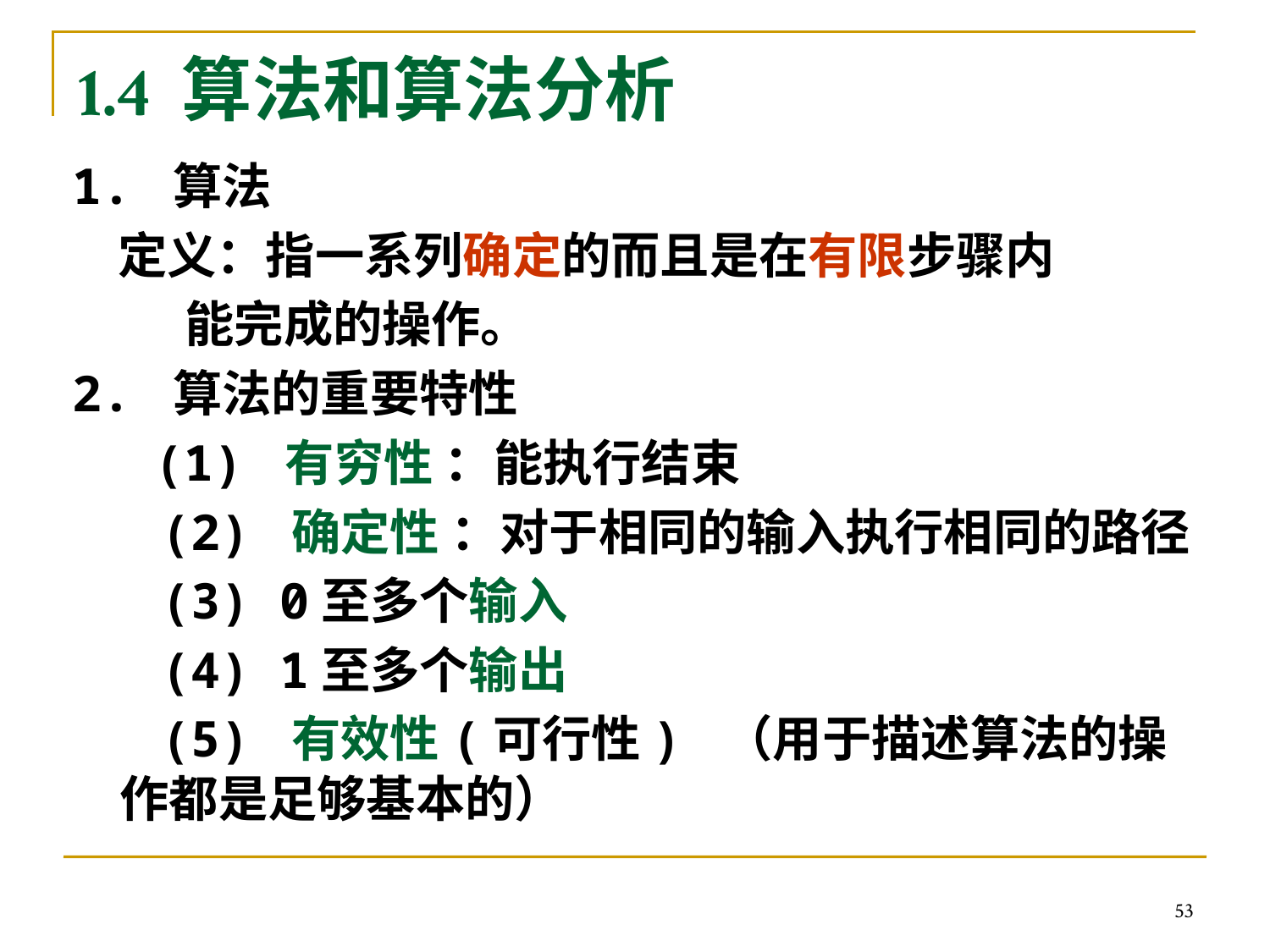

# 1.4 算法和算法分析
1. 算法
   定义：指一系列确定的而且是在有限步骤内
         能完成的操作。
2. 算法的重要特性
      (1) 有穷性 ：能执行结束
   (2) 确定性 ：对于相同的输入执行相同的路径
   (3) 0至多个输入
   (4) 1至多个输出
   (5) 有效性(可行性) （用于描述算法的操作都是足够基本的）

53